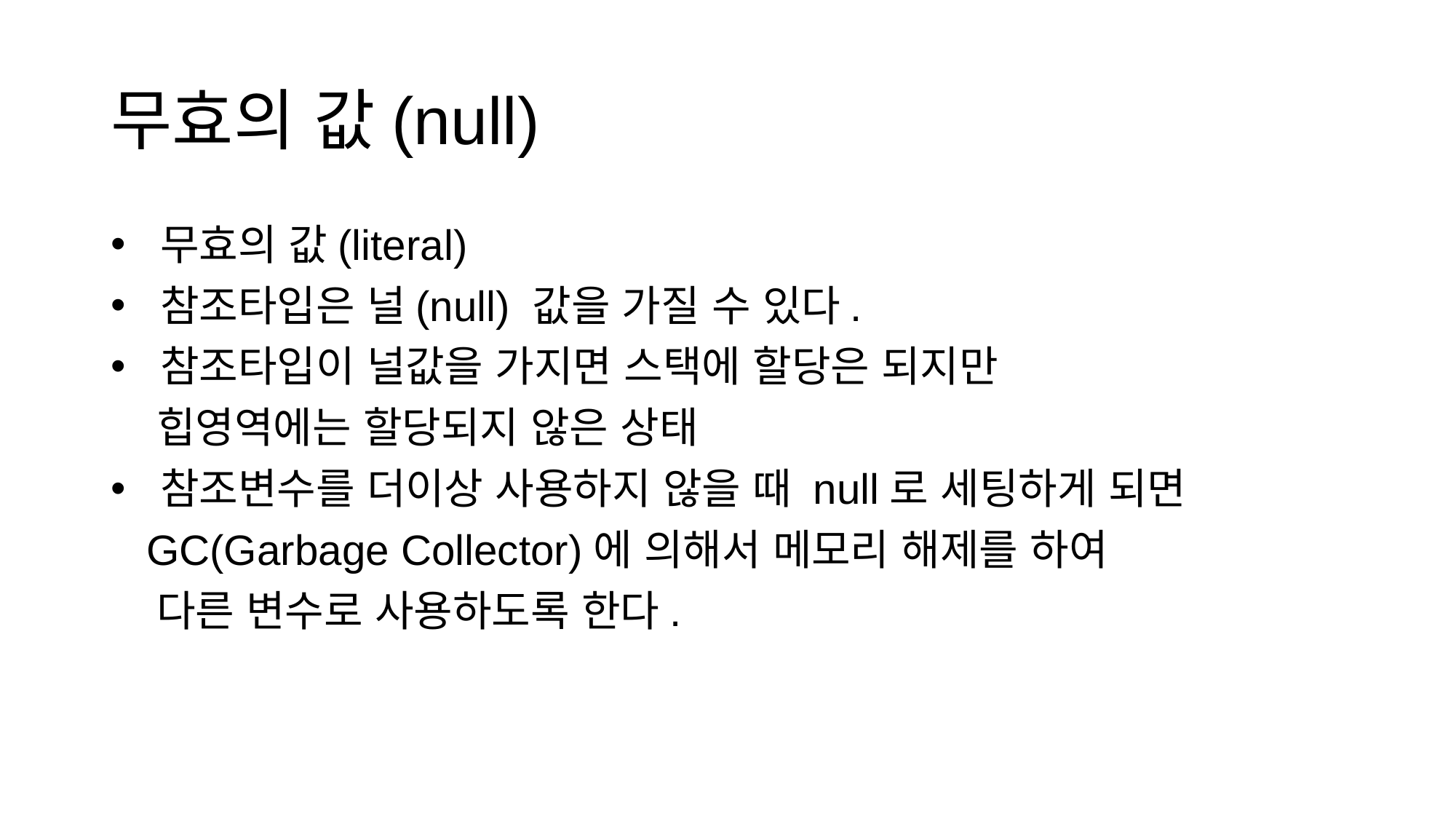

# 무효의 값(null)
 무효의 값(literal)
 참조타입은 널(null) 값을 가질 수 있다.
 참조타입이 널값을 가지면 스택에 할당은 되지만
   힙영역에는 할당되지 않은 상태
 참조변수를 더이상 사용하지 않을 때 null로 세팅하게 되면
   GC(Garbage Collector)에 의해서 메모리 해제를 하여
   다른 변수로 사용하도록 한다.